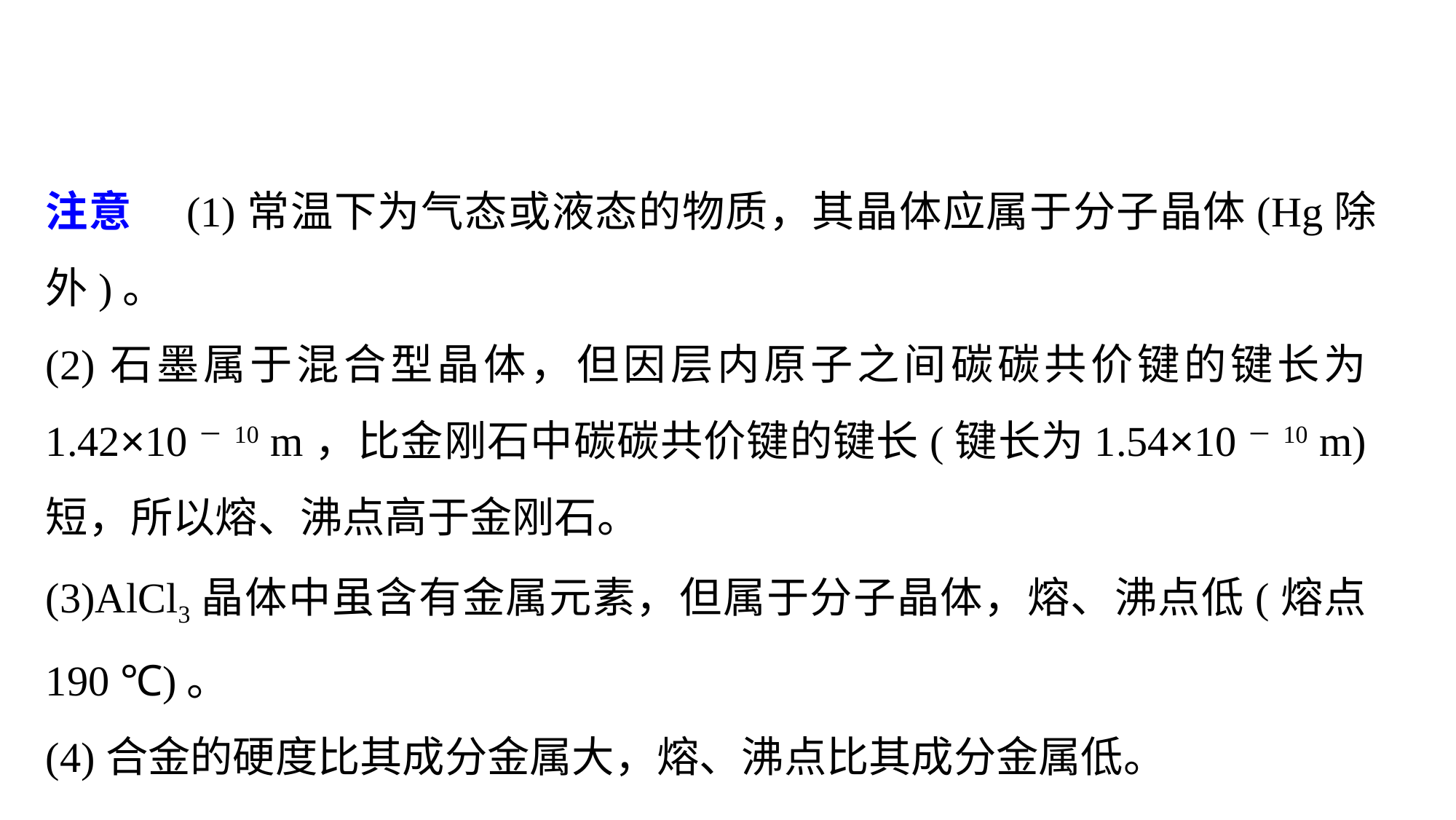

注意　(1)常温下为气态或液态的物质，其晶体应属于分子晶体(Hg除外)。
(2)石墨属于混合型晶体，但因层内原子之间碳碳共价键的键长为1.42×10－10 m，比金刚石中碳碳共价键的键长(键长为1.54×10－10 m)短，所以熔、沸点高于金刚石。
(3)AlCl3晶体中虽含有金属元素，但属于分子晶体，熔、沸点低(熔点190 ℃)。
(4)合金的硬度比其成分金属大，熔、沸点比其成分金属低。